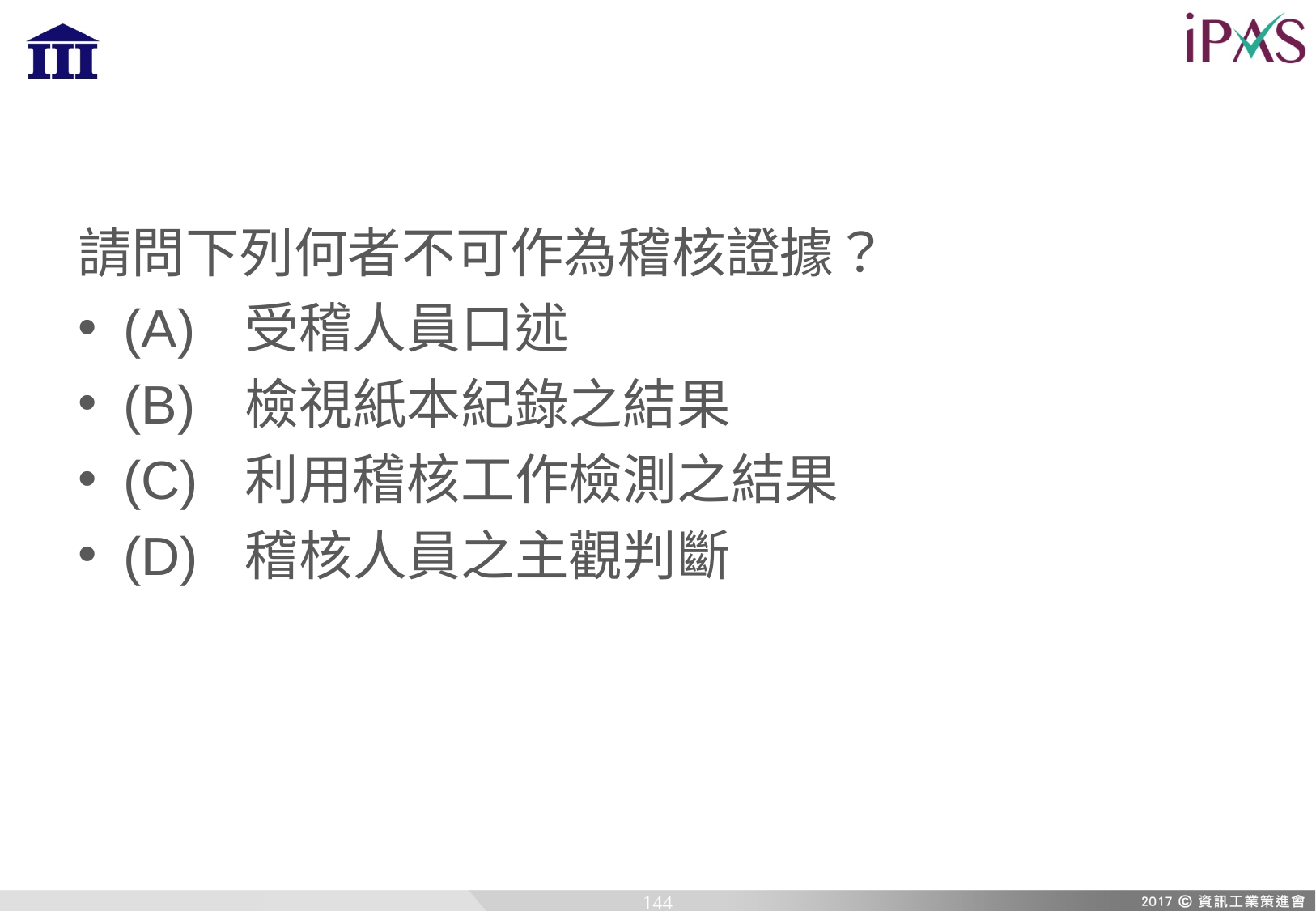

請問下列何者不可作為稽核證據？
(A)	受稽人員口述
(B)	檢視紙本紀錄之結果
(C)	利用稽核工作檢測之結果
(D)	稽核人員之主觀判斷
144